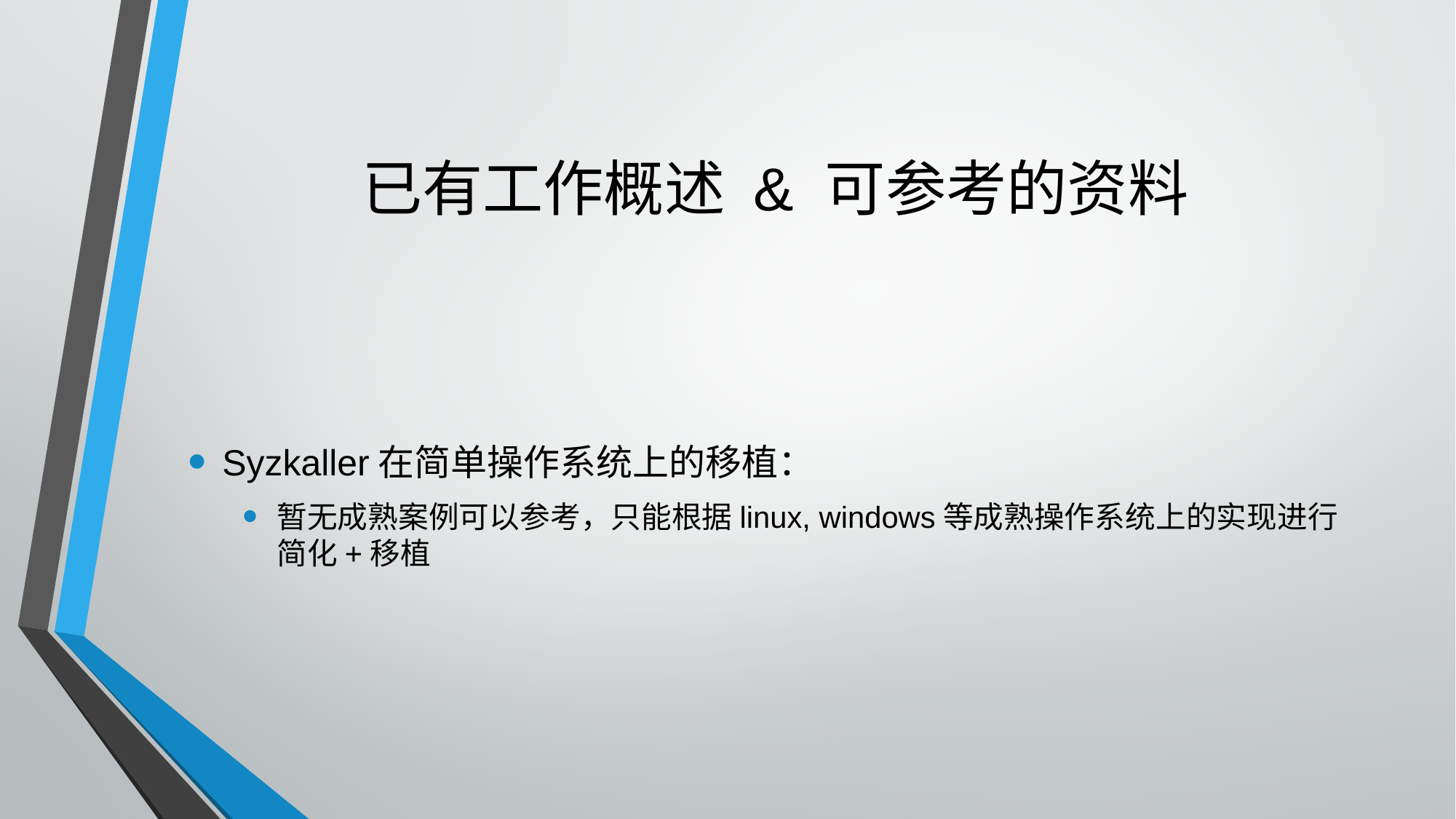

# 已有工作概述 & 可参考的资料
Syzkaller在简单操作系统上的移植：
暂无成熟案例可以参考，只能根据linux, windows等成熟操作系统上的实现进行简化+移植